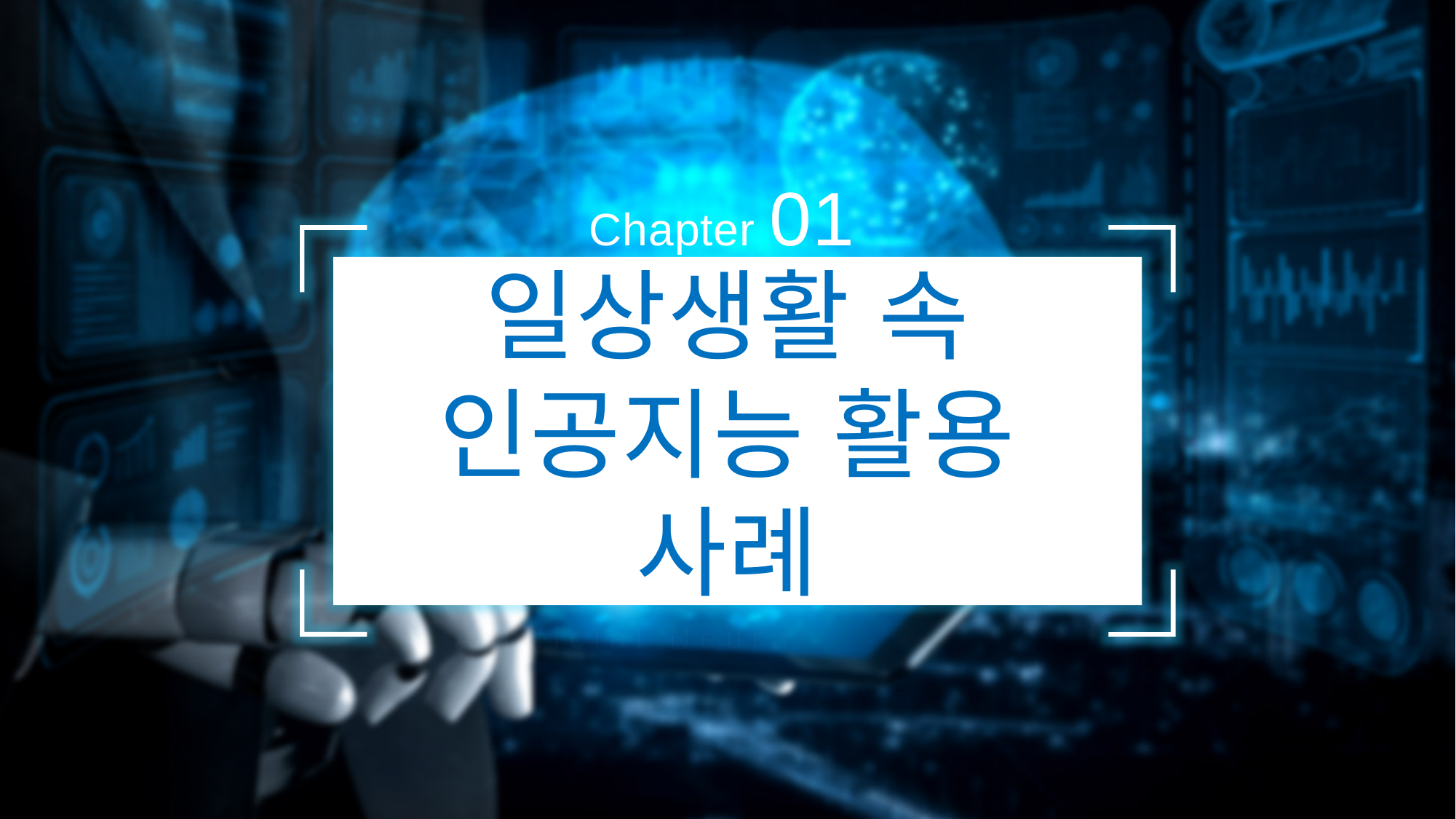

Chapter 01
일상생활 속 인공지능 활용 사례